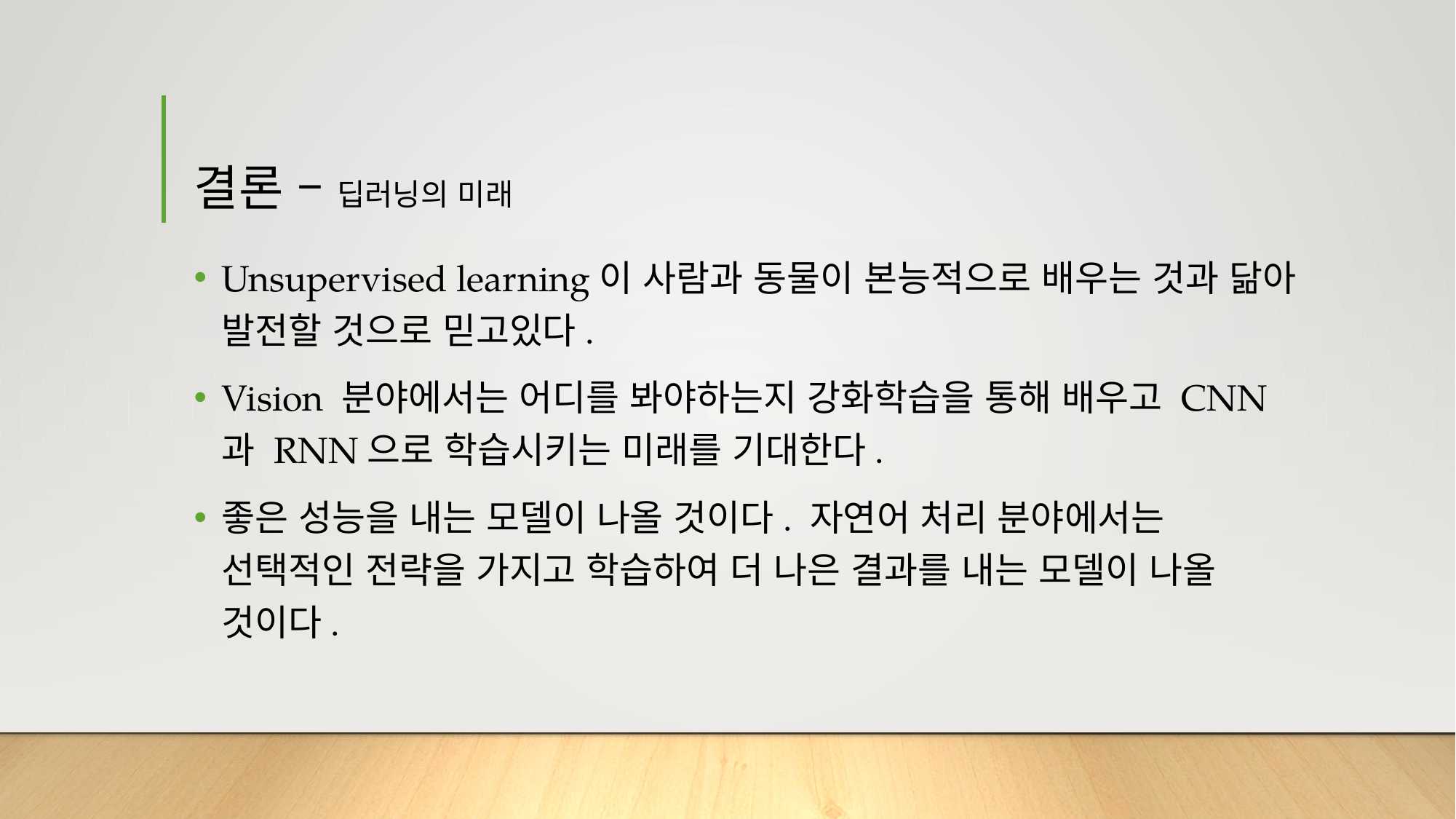

# 결론 – 딥러닝의 미래
Unsupervised learning이 사람과 동물이 본능적으로 배우는 것과 닮아 발전할 것으로 믿고있다.
Vision 분야에서는 어디를 봐야하는지 강화학습을 통해 배우고 CNN과 RNN으로 학습시키는 미래를 기대한다.
좋은 성능을 내는 모델이 나올 것이다. 자연어 처리 분야에서는 선택적인 전략을 가지고 학습하여 더 나은 결과를 내는 모델이 나올 것이다.